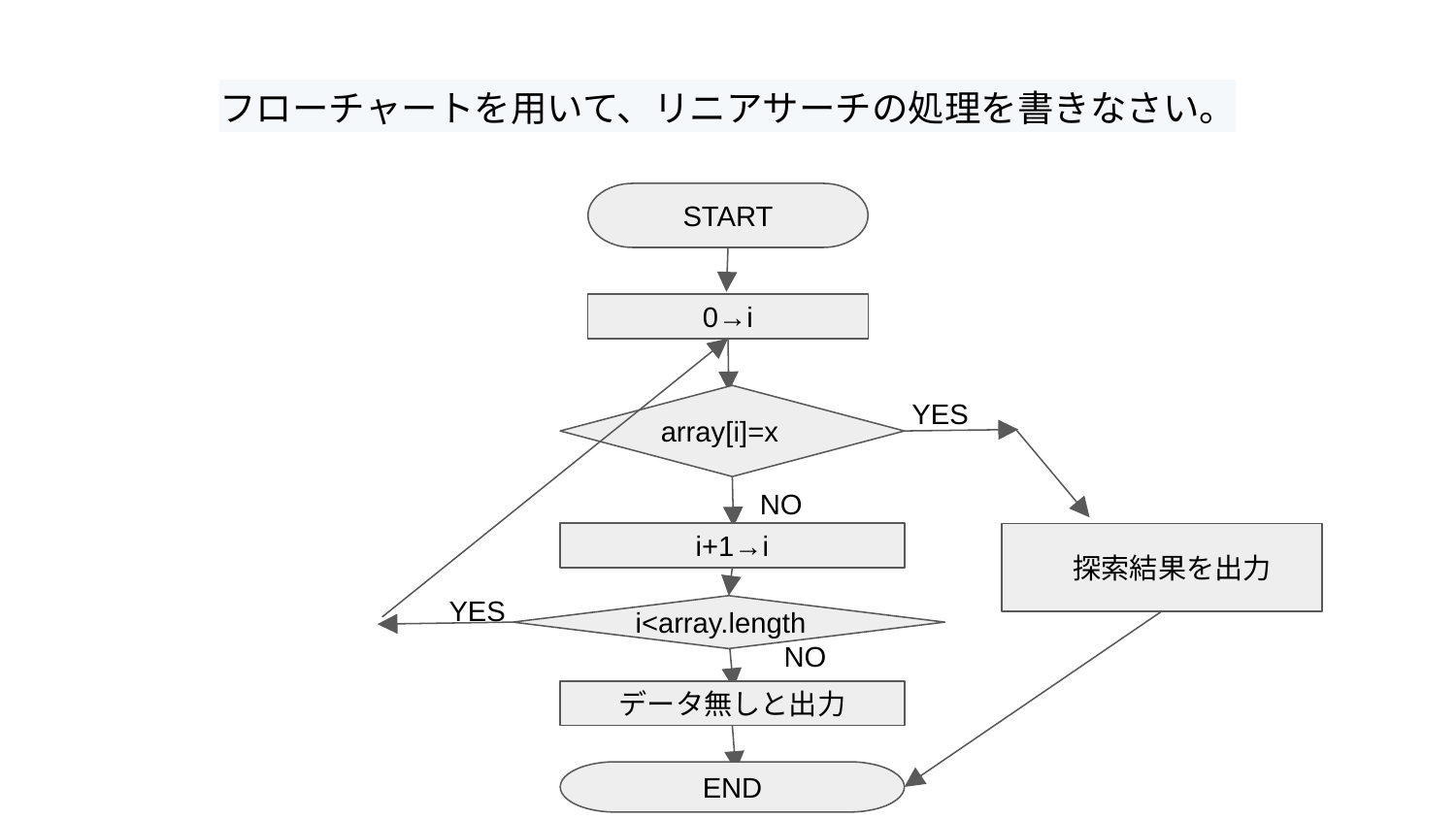

# フローチャートを用いて、リニアサーチの処理を書きなさい。

START
0→i
YES
array[i]=x
NO
i+1→i
　　探索結果を出力
YES
i<array.length
NO
データ無しと出力
END